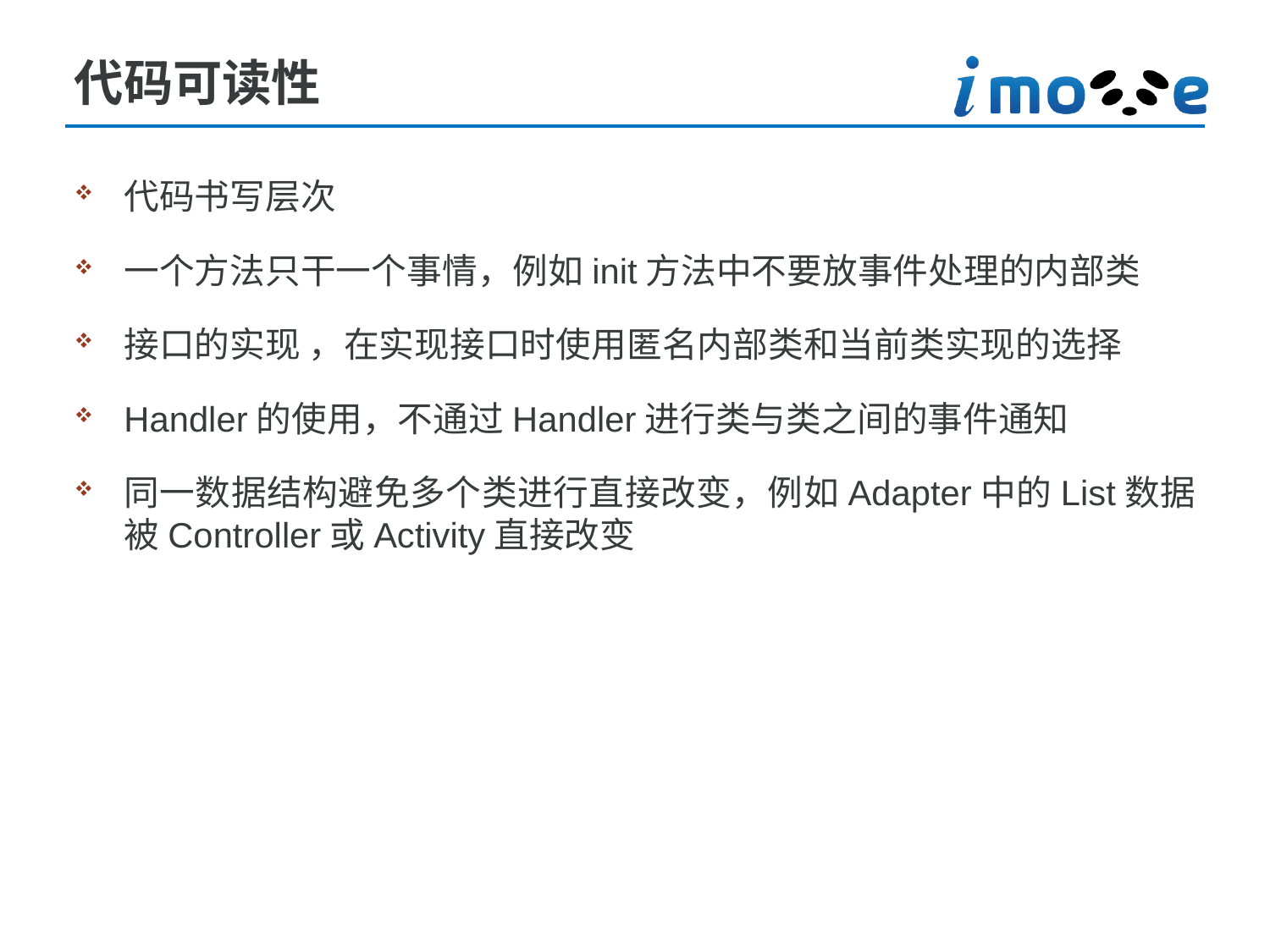

# 代码可读性
代码书写层次
一个方法只干一个事情，例如init方法中不要放事件处理的内部类
接口的实现 ，在实现接口时使用匿名内部类和当前类实现的选择
Handler的使用，不通过Handler进行类与类之间的事件通知
同一数据结构避免多个类进行直接改变，例如Adapter中的List数据被Controller或Activity直接改变